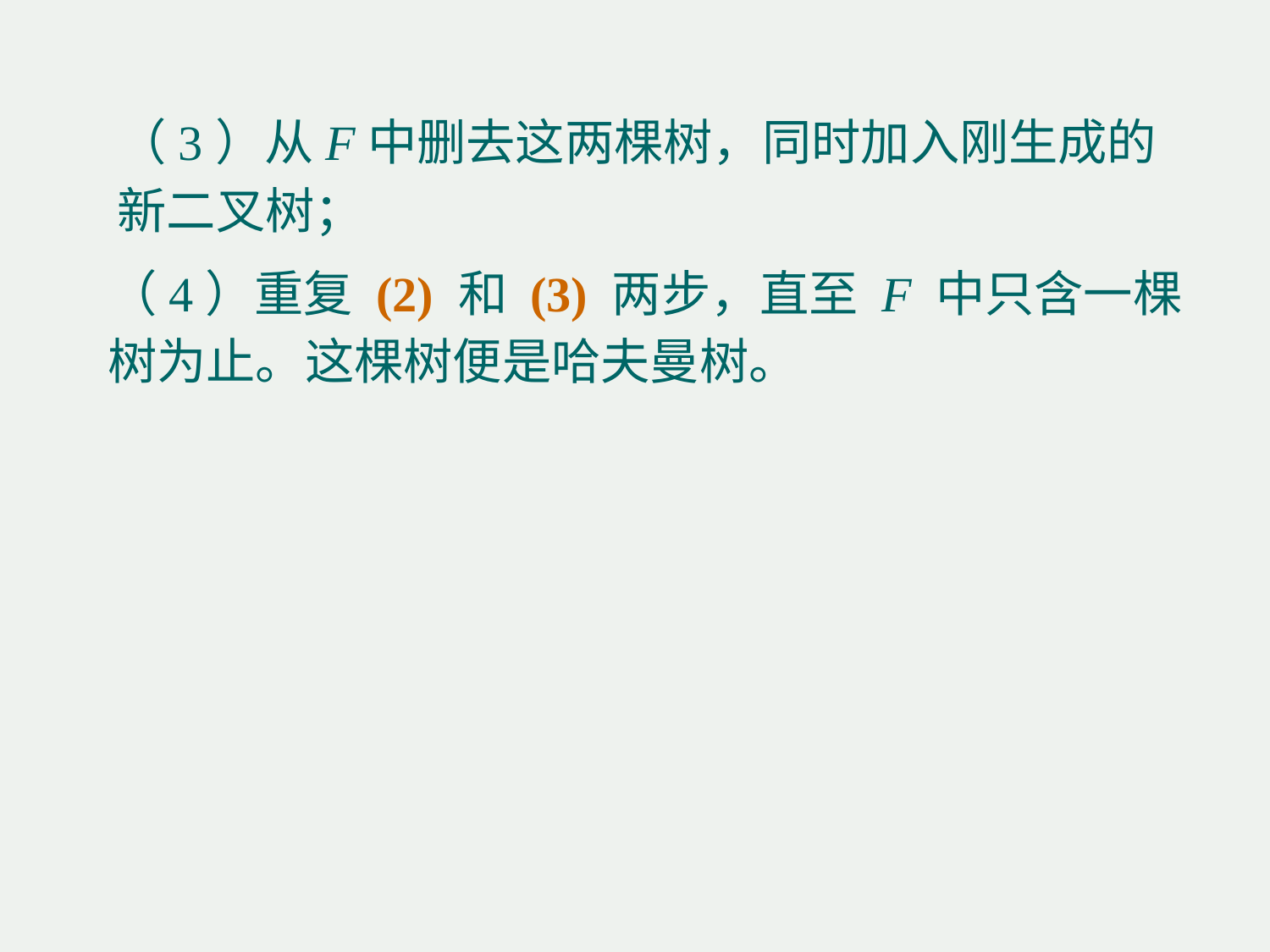

（3）从F中删去这两棵树，同时加入刚生成的新二叉树；
（4）重复 (2) 和 (3) 两步，直至 F 中只含一棵树为止。这棵树便是哈夫曼树。